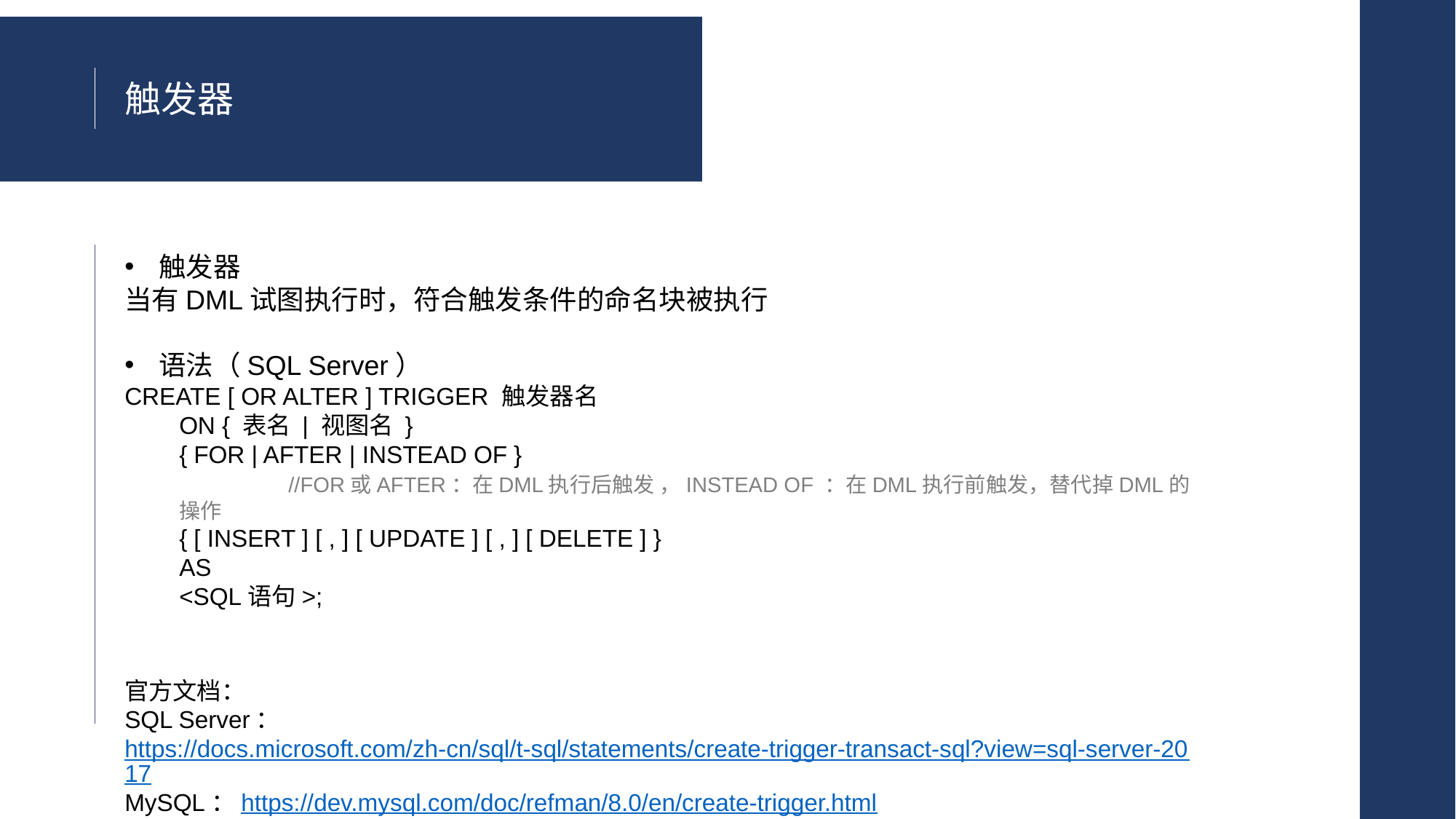

触发器
触发器
当有DML试图执行时，符合触发条件的命名块被执行

语法（SQL Server）
CREATE [ OR ALTER ] TRIGGER 触发器名
ON { 表名 | 视图名 }
{ FOR | AFTER | INSTEAD OF }
	//FOR或AFTER：在DML执行后触发 ，INSTEAD OF ：在DML执行前触发，替代掉DML的操作
{ [ INSERT ] [ , ] [ UPDATE ] [ , ] [ DELETE ] }
AS
<SQL语句>;

官方文档：
SQL Server：https://docs.microsoft.com/zh-cn/sql/t-sql/statements/create-trigger-transact-sql?view=sql-server-2017
MySQL：https://dev.mysql.com/doc/refman/8.0/en/create-trigger.html